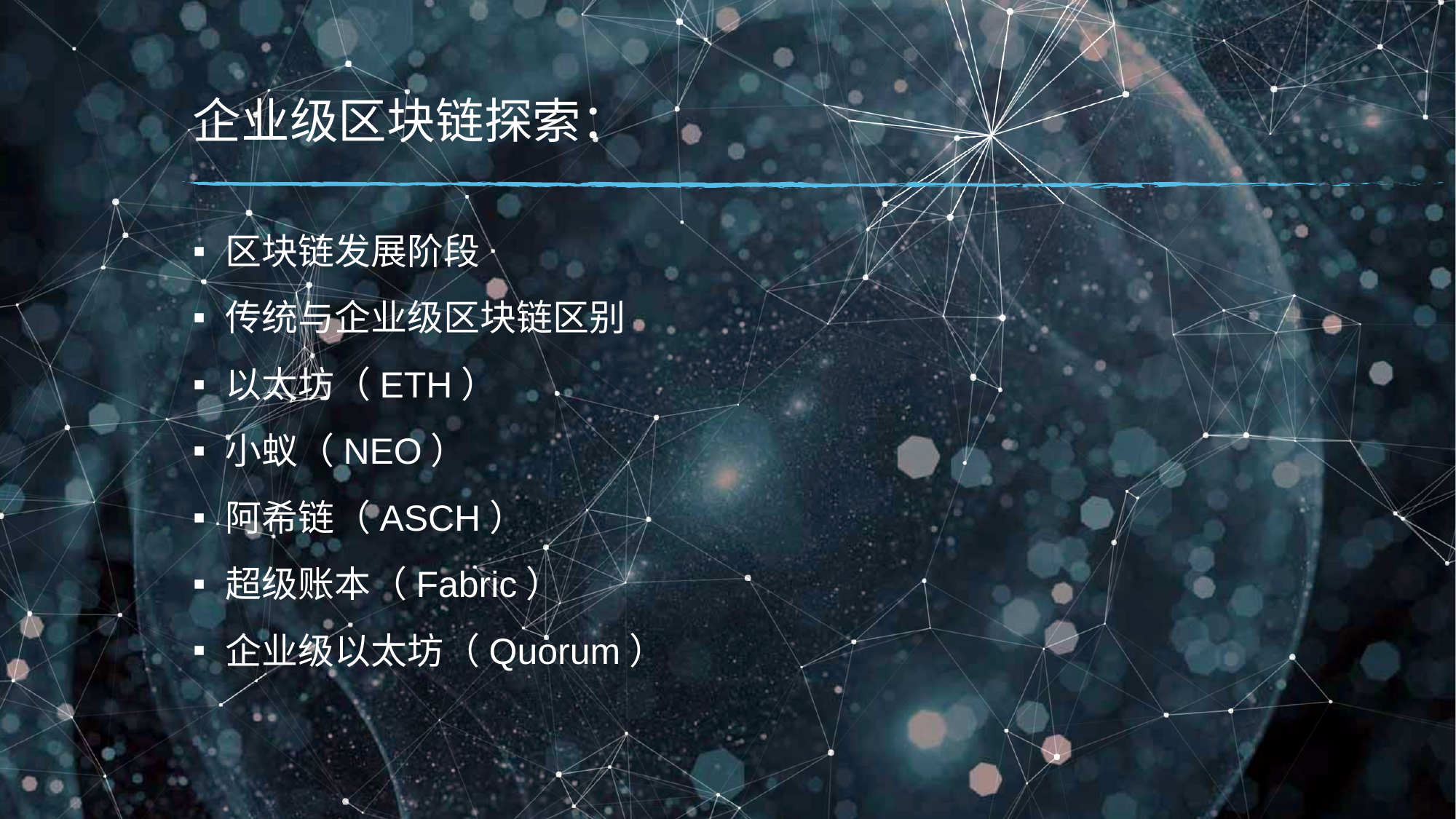

# 企业级区块链探索：
区块链发展阶段
传统与企业级区块链区别
以太坊（ETH）
小蚁（NEO）
阿希链（ASCH）
超级账本（Fabric）
企业级以太坊（Quorum）